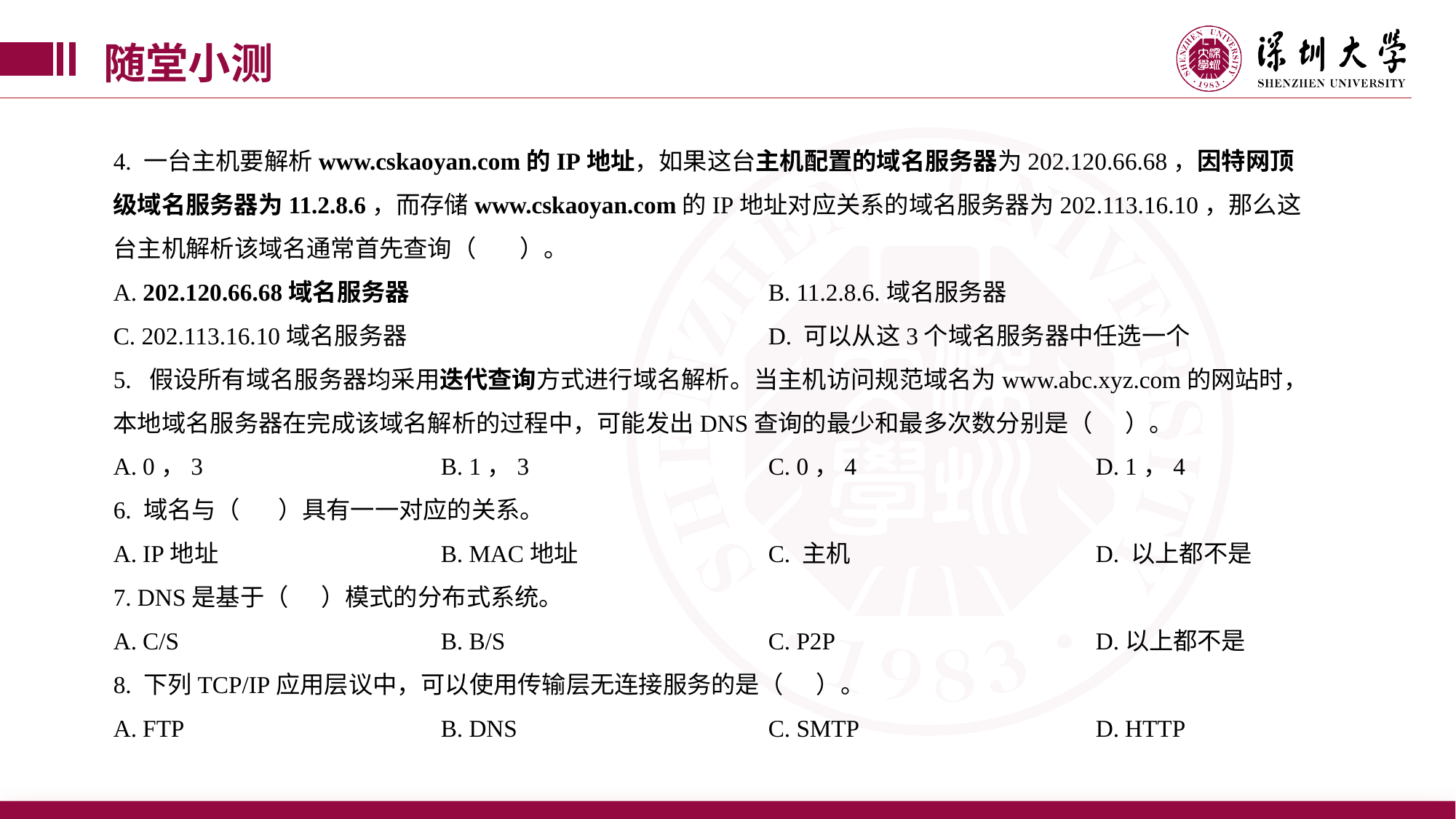

随堂小测

4. 一台主机要解析www.cskaoyan.com的IP地址，如果这台主机配置的域名服务器为202.120.66.68，因特网顶级域名服务器为11.2.8.6，而存储www.cskaoyan.com的IP地址对应关系的域名服务器为202.113.16.10，那么这台主机解析该域名通常首先查询（        ）。
A. 202.120.66.68域名服务器				B. 11.2.8.6.域名服务器
C. 202.113.16.10域名服务器				D. 可以从这3个域名服务器中任选一个
5.  假设所有域名服务器均采用迭代查询方式进行域名解析。当主机访问规范域名为www.abc.xyz.com的网站时，本地域名服务器在完成该域名解析的过程中，可能发出DNS查询的最少和最多次数分别是（      ）。
A. 0，3			B. 1，3			C. 0，4			D. 1，4
6. 域名与（       ）具有一一对应的关系。
A. IP地址			B. MAC地址		C. 主机			D. 以上都不是
7. DNS是基于（      ）模式的分布式系统。
A. C/S			B. B/S			C. P2P			D.以上都不是
8. 下列TCP/IP应用层议中，可以使用传输层无连接服务的是（      ）。
A. FTP			B. DNS			C. SMTP			D. HTTP